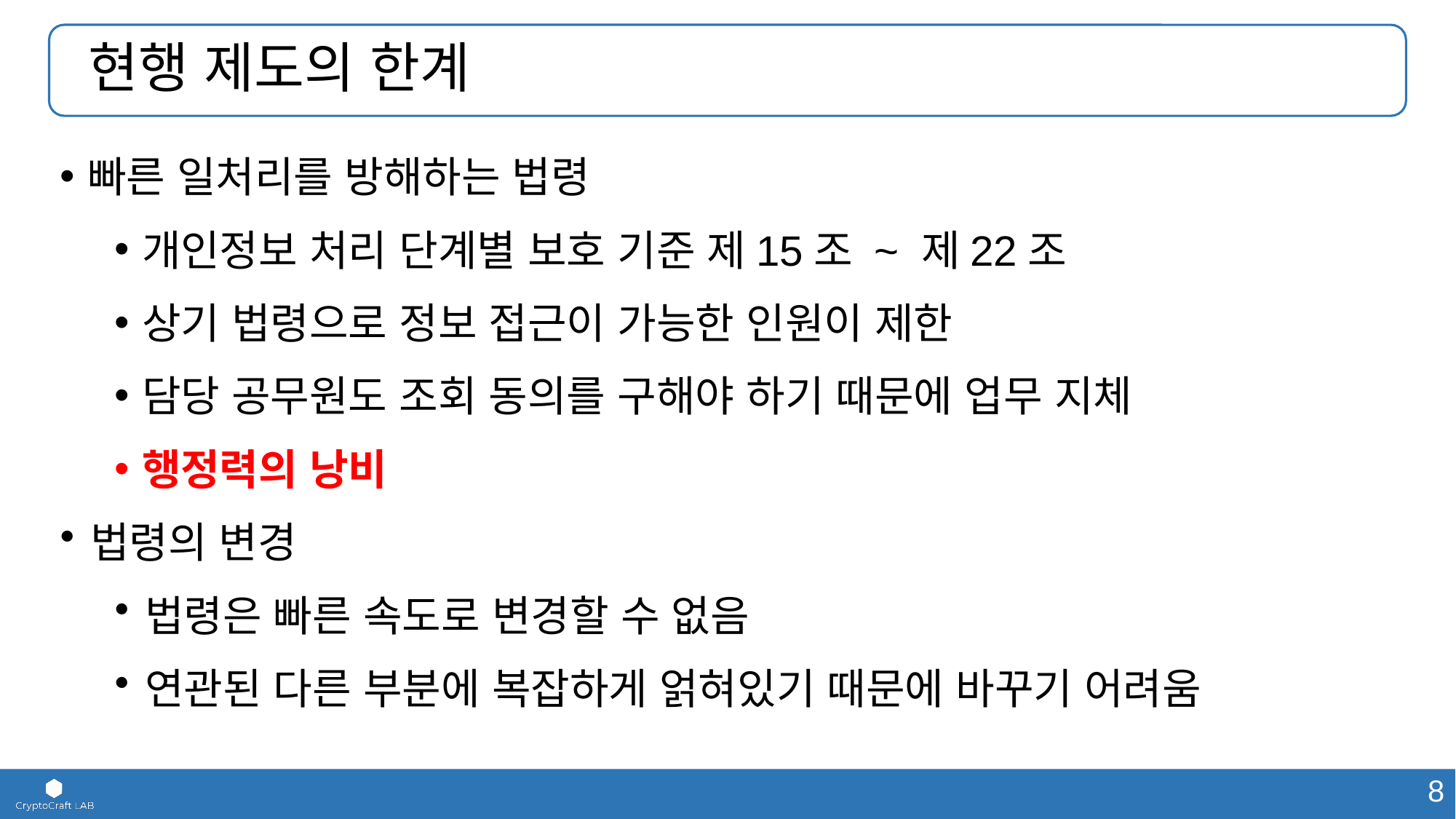

# 현행 제도의 한계
빠른 일처리를 방해하는 법령
개인정보 처리 단계별 보호 기준 제15조 ~ 제22조
상기 법령으로 정보 접근이 가능한 인원이 제한
담당 공무원도 조회 동의를 구해야 하기 때문에 업무 지체
행정력의 낭비
법령의 변경
법령은 빠른 속도로 변경할 수 없음
연관된 다른 부분에 복잡하게 얽혀있기 때문에 바꾸기 어려움